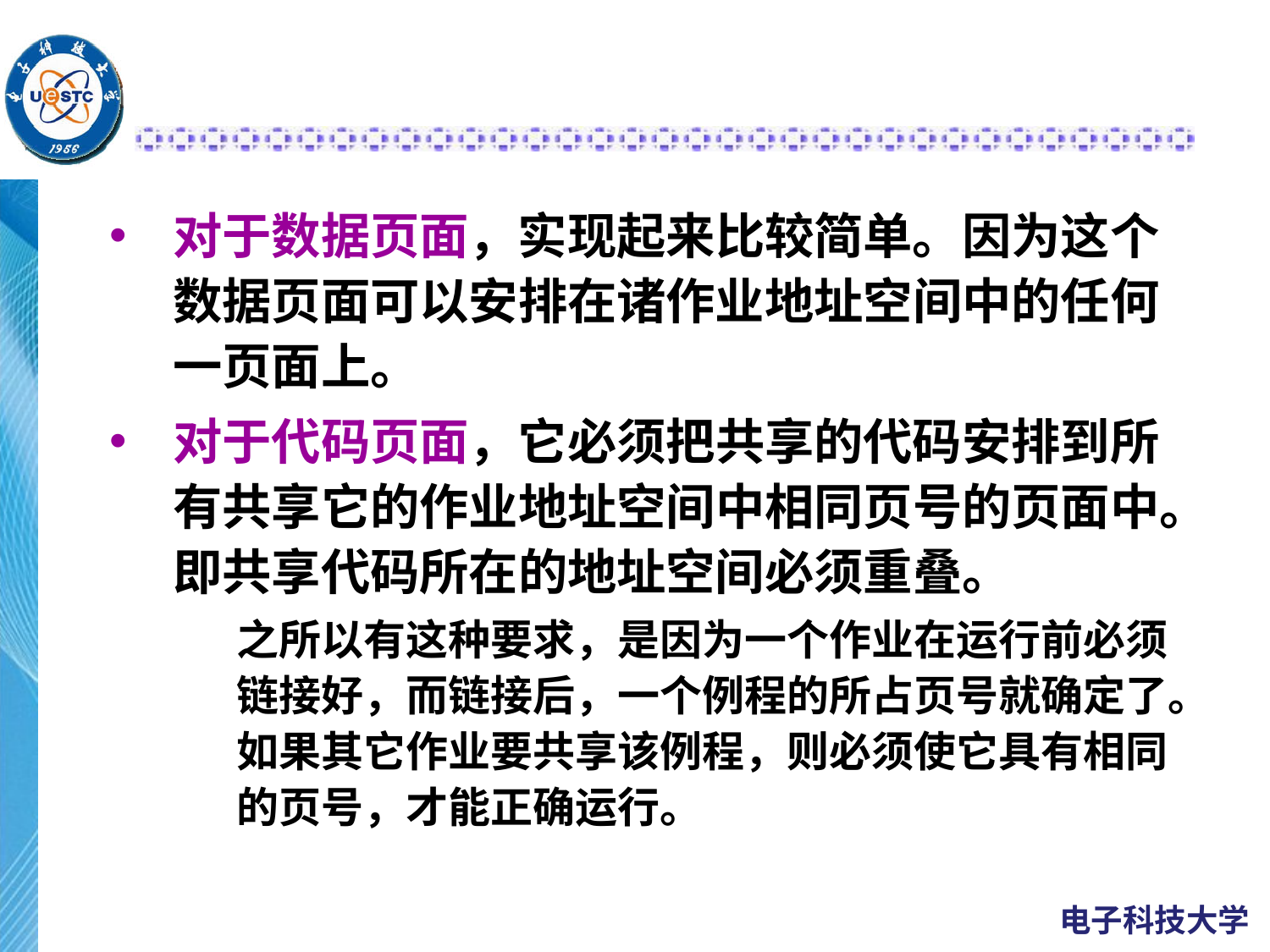

对于数据页面，实现起来比较简单。因为这个数据页面可以安排在诸作业地址空间中的任何一页面上。
对于代码页面，它必须把共享的代码安排到所有共享它的作业地址空间中相同页号的页面中。即共享代码所在的地址空间必须重叠。
之所以有这种要求，是因为一个作业在运行前必须链接好，而链接后，一个例程的所占页号就确定了。如果其它作业要共享该例程，则必须使它具有相同的页号，才能正确运行。